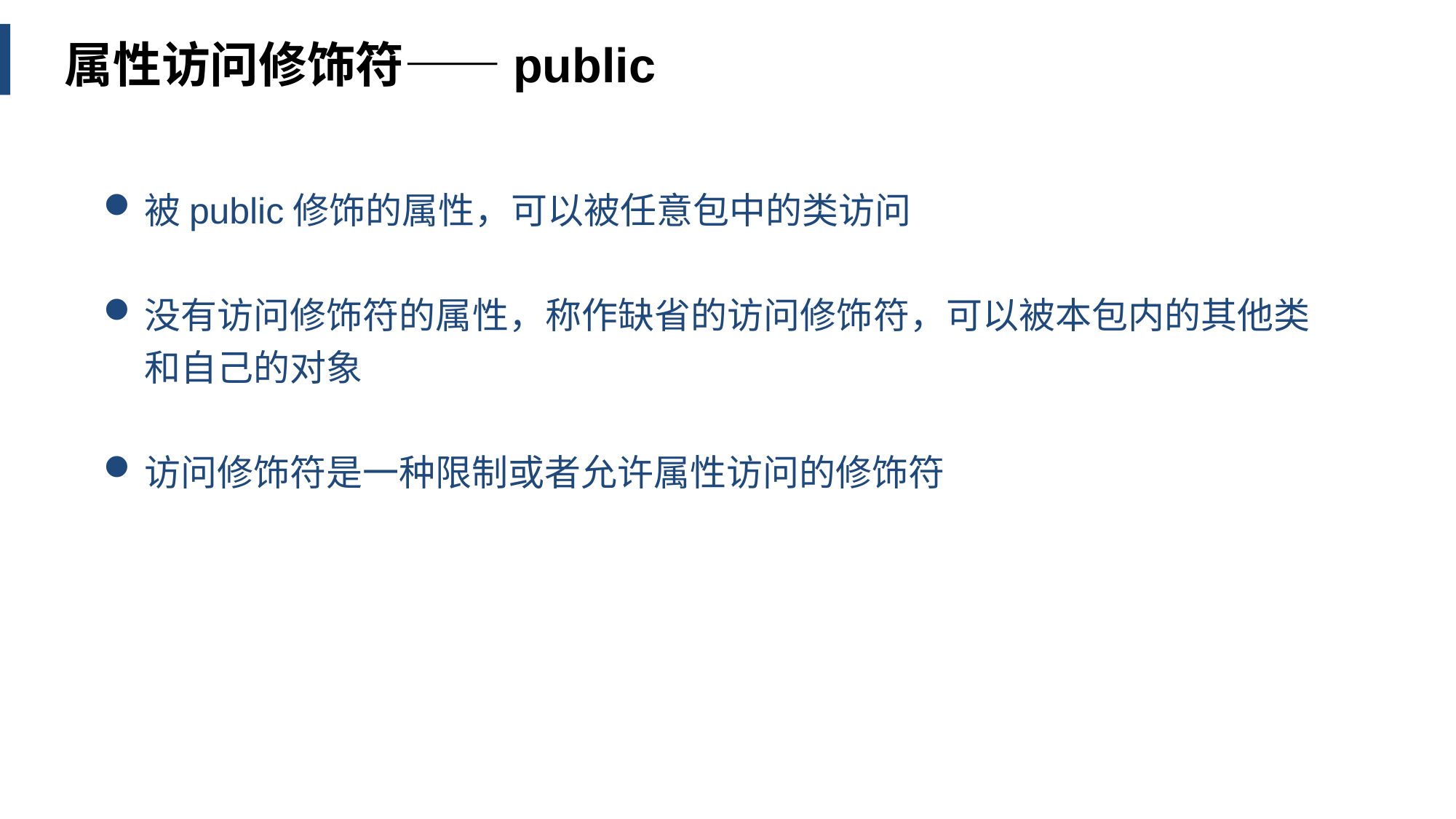

属性访问修饰符——public
被public修饰的属性，可以被任意包中的类访问

没有访问修饰符的属性，称作缺省的访问修饰符，可以被本包内的其他类和自己的对象

访问修饰符是一种限制或者允许属性访问的修饰符